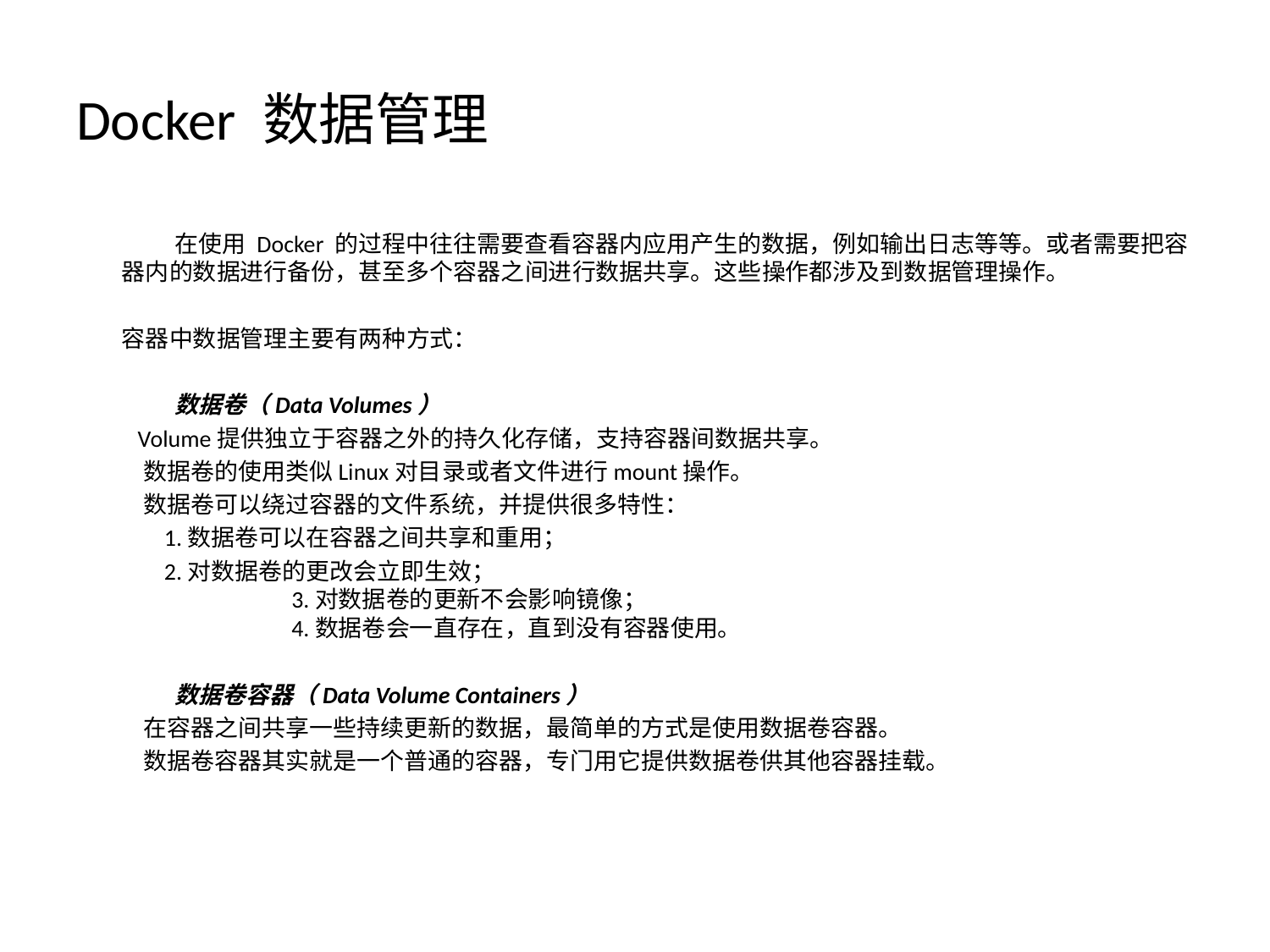

# Docker 数据管理
	         在使用 Docker 的过程中往往需要查看容器内应用产生的数据，例如输出日志等等。或者需要把容器内的数据进行备份，甚至多个容器之间进行数据共享。这些操作都涉及到数据管理操作。

	容器中数据管理主要有两种方式：

	         数据卷（Data Volumes）
		   Volume提供独立于容器之外的持久化存储，支持容器间数据共享。
		   数据卷的使用类似Linux对目录或者文件进行mount操作。
		   数据卷可以绕过容器的文件系统，并提供很多特性：
		        1.数据卷可以在容器之间共享和重用；
		        2.对数据卷的更改会立即生效；
       	        3.对数据卷的更新不会影响镜像；
       	        4.数据卷会一直存在，直到没有容器使用。

	         数据卷容器（Data Volume Containers）
		   在容器之间共享一些持续更新的数据，最简单的方式是使用数据卷容器。
		   数据卷容器其实就是一个普通的容器，专门用它提供数据卷供其他容器挂载。